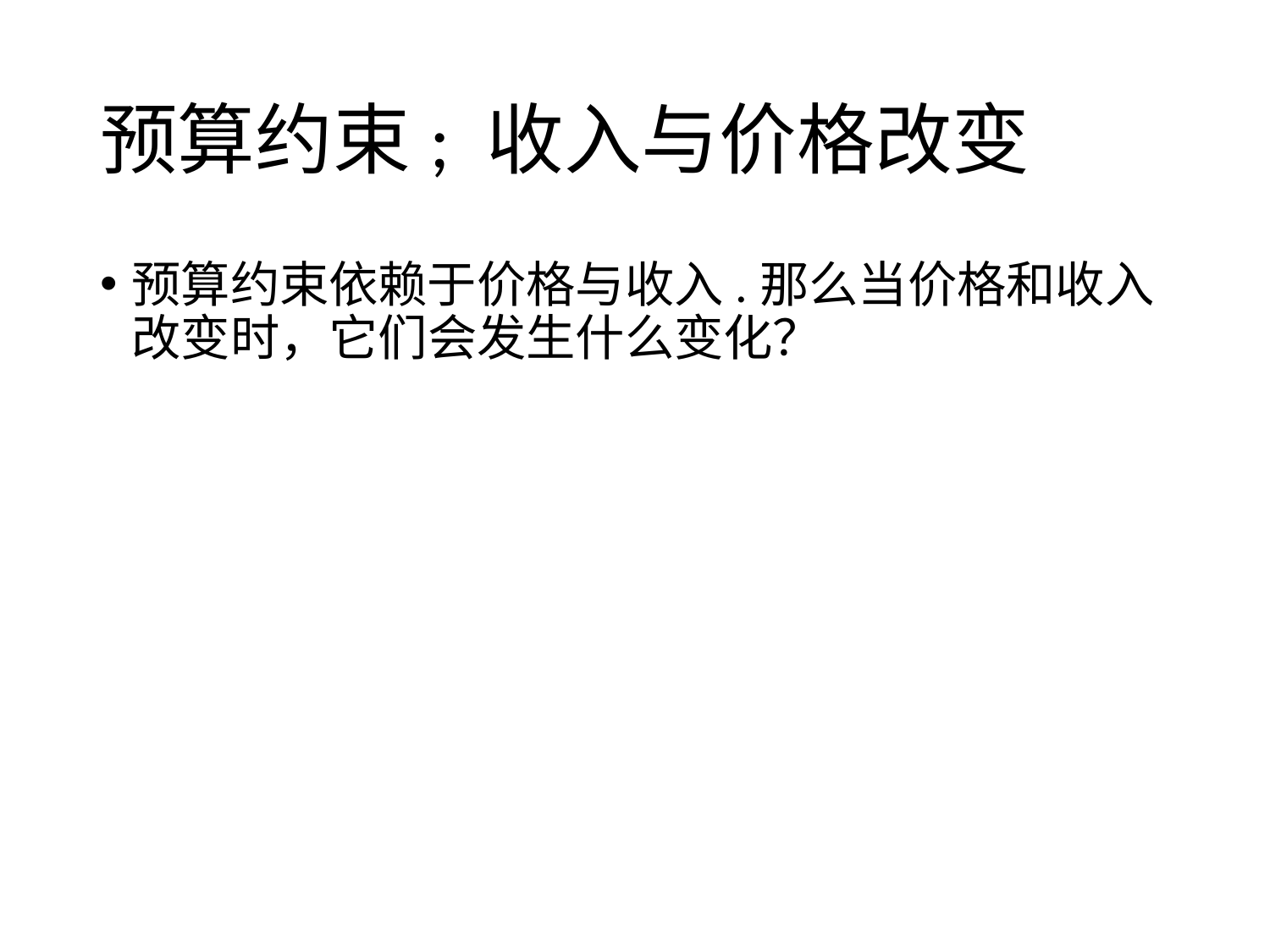

# 预算约束; 收入与价格改变
预算约束依赖于价格与收入.那么当价格和收入改变时，它们会发生什么变化？